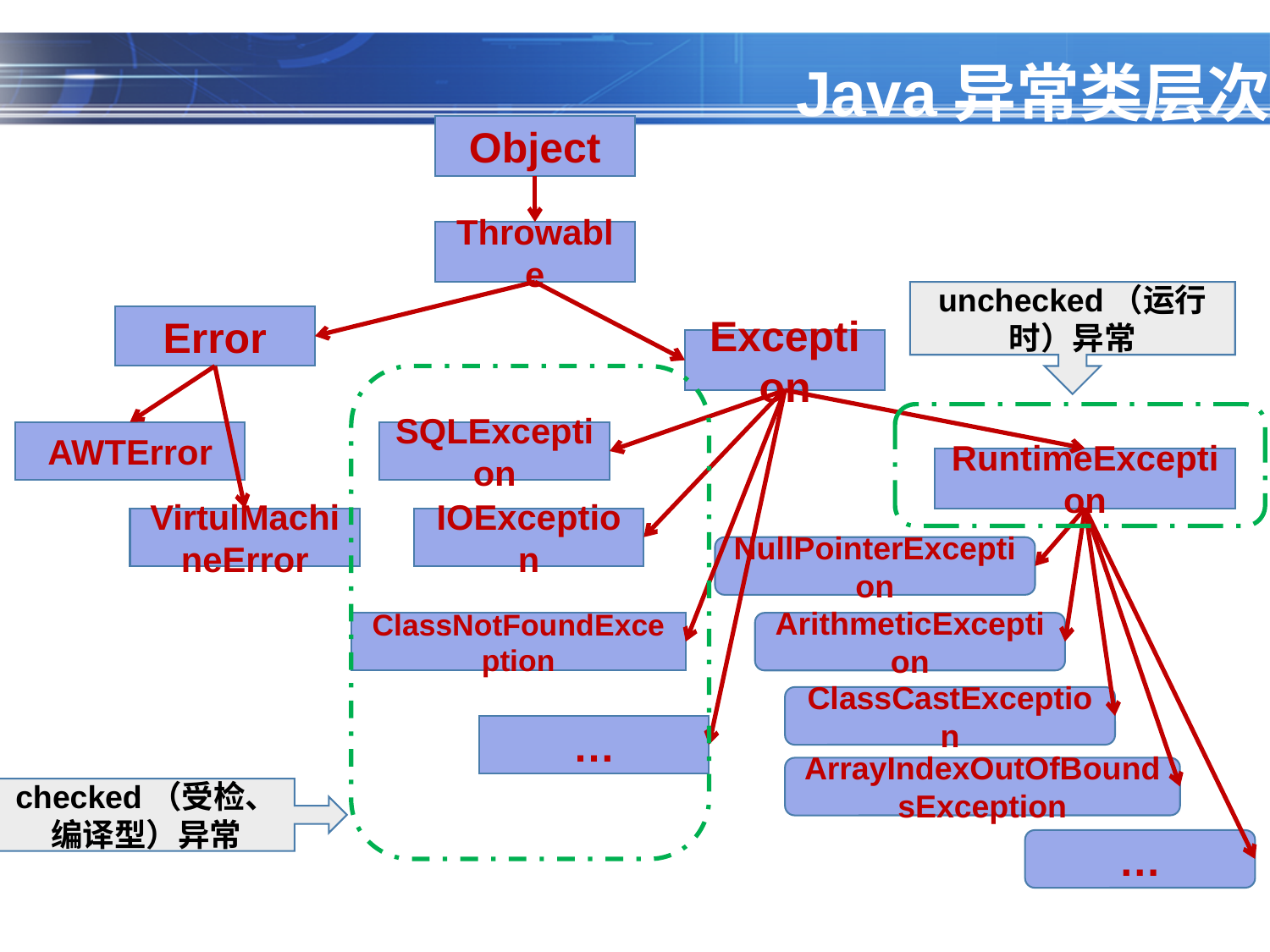

# Java异常类层次
Object
Throwable
unchecked（运行时）异常
Error
Exception

AWTError
SQLException
RuntimeException
VirtulMachineError
IOException
NullPointerException
ClassNotFoundException
ArithmeticException
ClassCastException
…
ArrayIndexOutOfBoundsException
checked（受检、编译型）异常
…